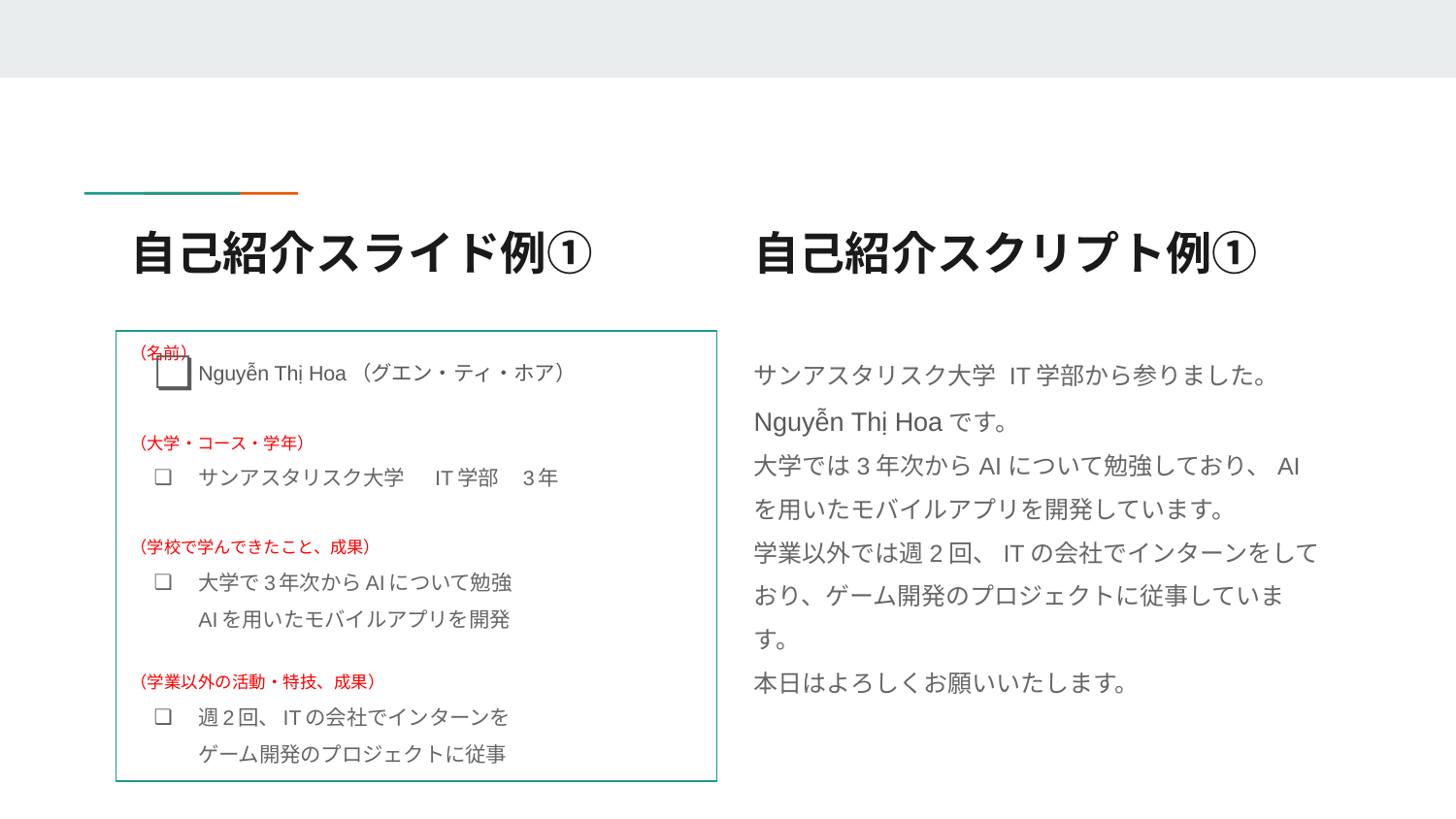

# 自己紹介スライド例①
自己紹介スクリプト例①
（名前）
Nguyễn Thị Hoa（グエン・ティ・ホア）

（大学・コース・学年）
サンアスタリスク大学　 IT学部　3年

（学校で学んできたこと、成果）
大学で3年次からAIについて勉強
AIを用いたモバイルアプリを開発

（学業以外の活動・特技、成果）
週2回、ITの会社でインターンを
ゲーム開発のプロジェクトに従事
サンアスタリスク大学 IT学部から参りました。
Nguyễn Thị Hoaです。
大学では3年次からAIについて勉強しており、AIを用いたモバイルアプリを開発しています。
学業以外では週2回、ITの会社でインターンをしており、ゲーム開発のプロジェクトに従事しています。
本日はよろしくお願いいたします。